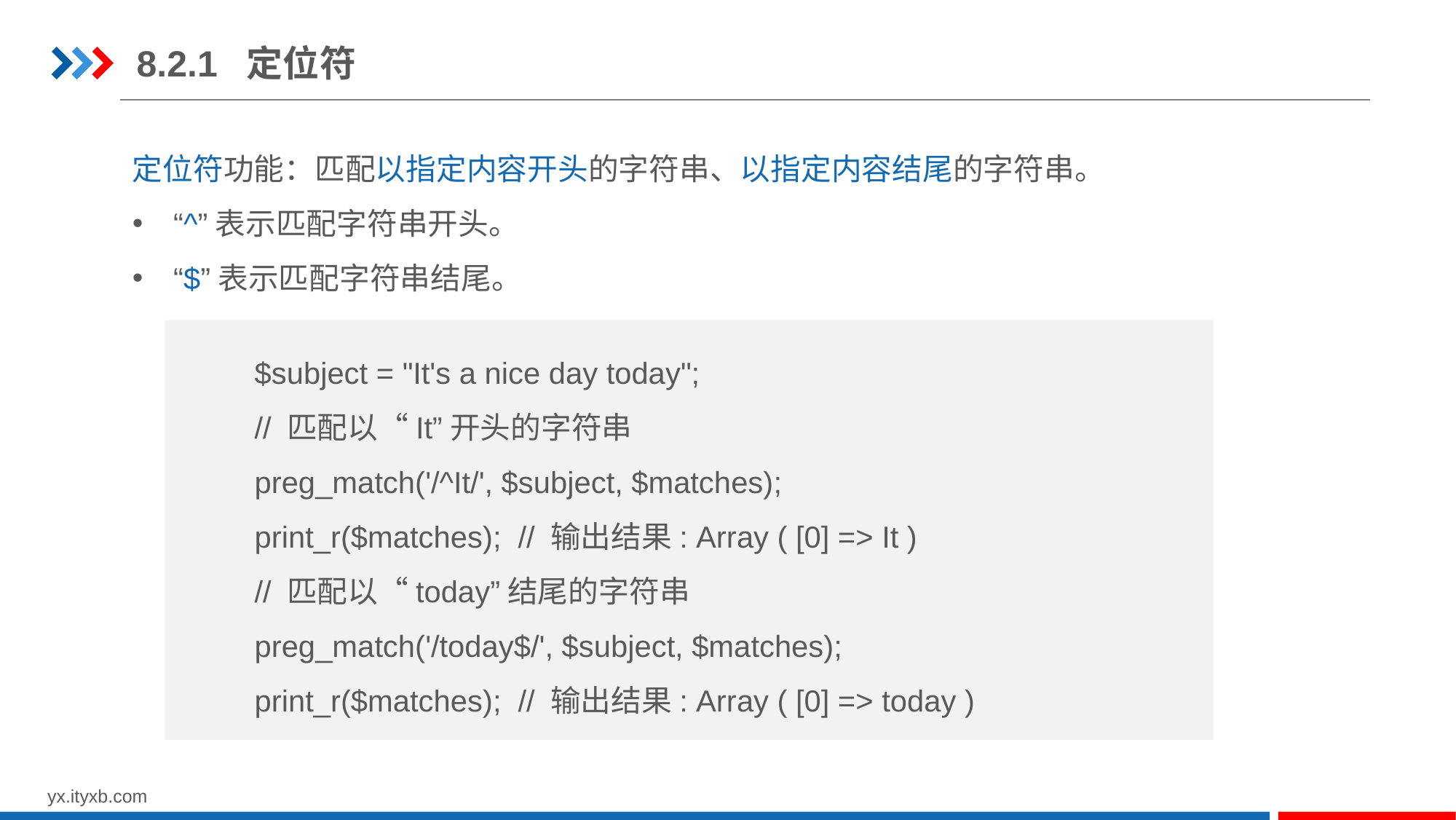

8.2.1  定位符
定位符功能：匹配以指定内容开头的字符串、以指定内容结尾的字符串。
“^”表示匹配字符串开头。
“$”表示匹配字符串结尾。

$subject = "It's a nice day today";
// 匹配以“It”开头的字符串
preg_match('/^It/', $subject, $matches);
print_r($matches);  // 输出结果: Array ( [0] => It )
// 匹配以“today”结尾的字符串
preg_match('/today$/', $subject, $matches);
print_r($matches);  // 输出结果: Array ( [0] => today )